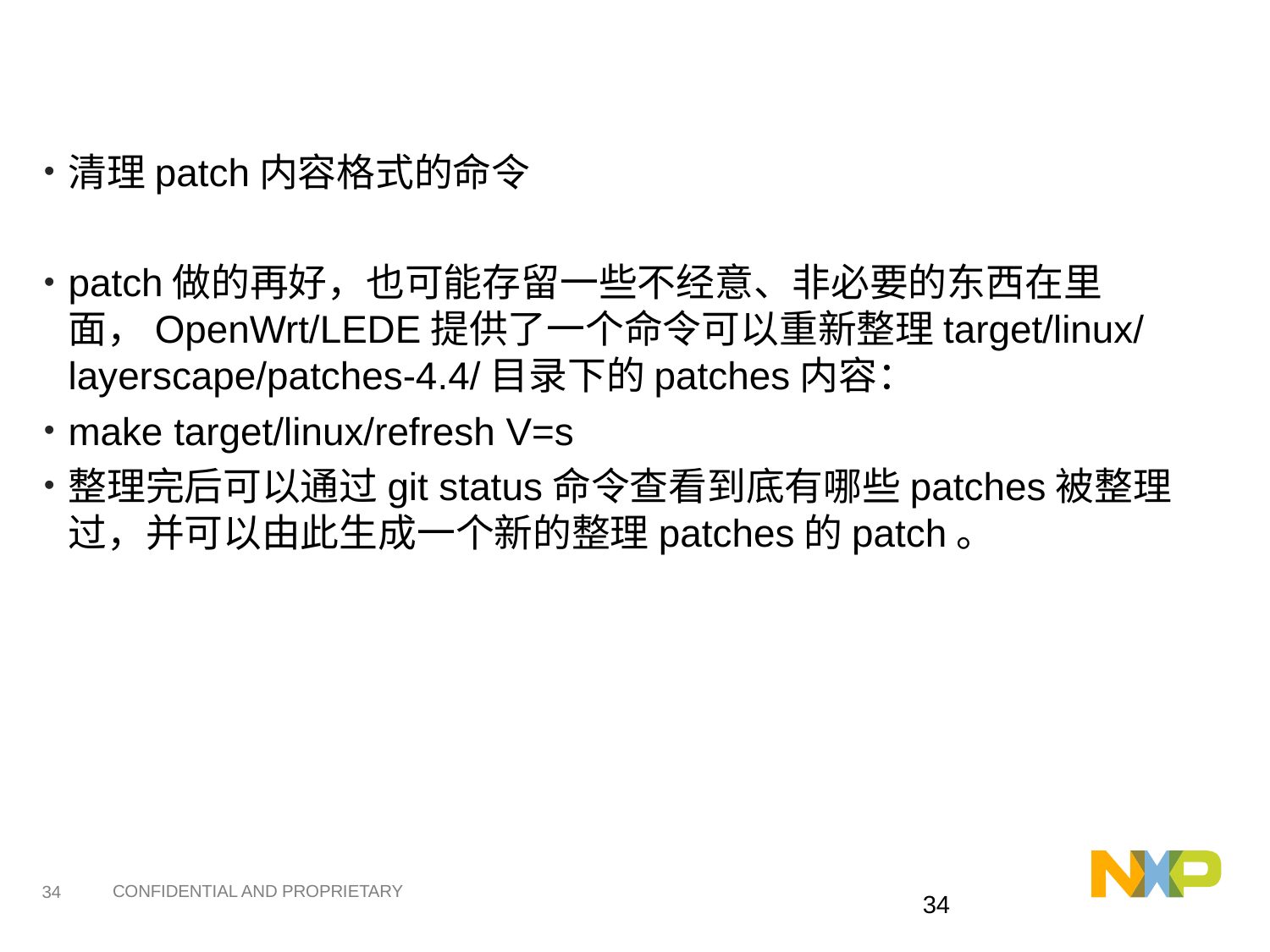

#
清理patch内容格式的命令

patch做的再好，也可能存留一些不经意、非必要的东西在里面，OpenWrt/LEDE提供了一个命令可以重新整理target/linux/layerscape/patches-4.4/目录下的patches内容：
make target/linux/refresh V=s
整理完后可以通过git status命令查看到底有哪些patches被整理过，并可以由此生成一个新的整理patches的patch。
34